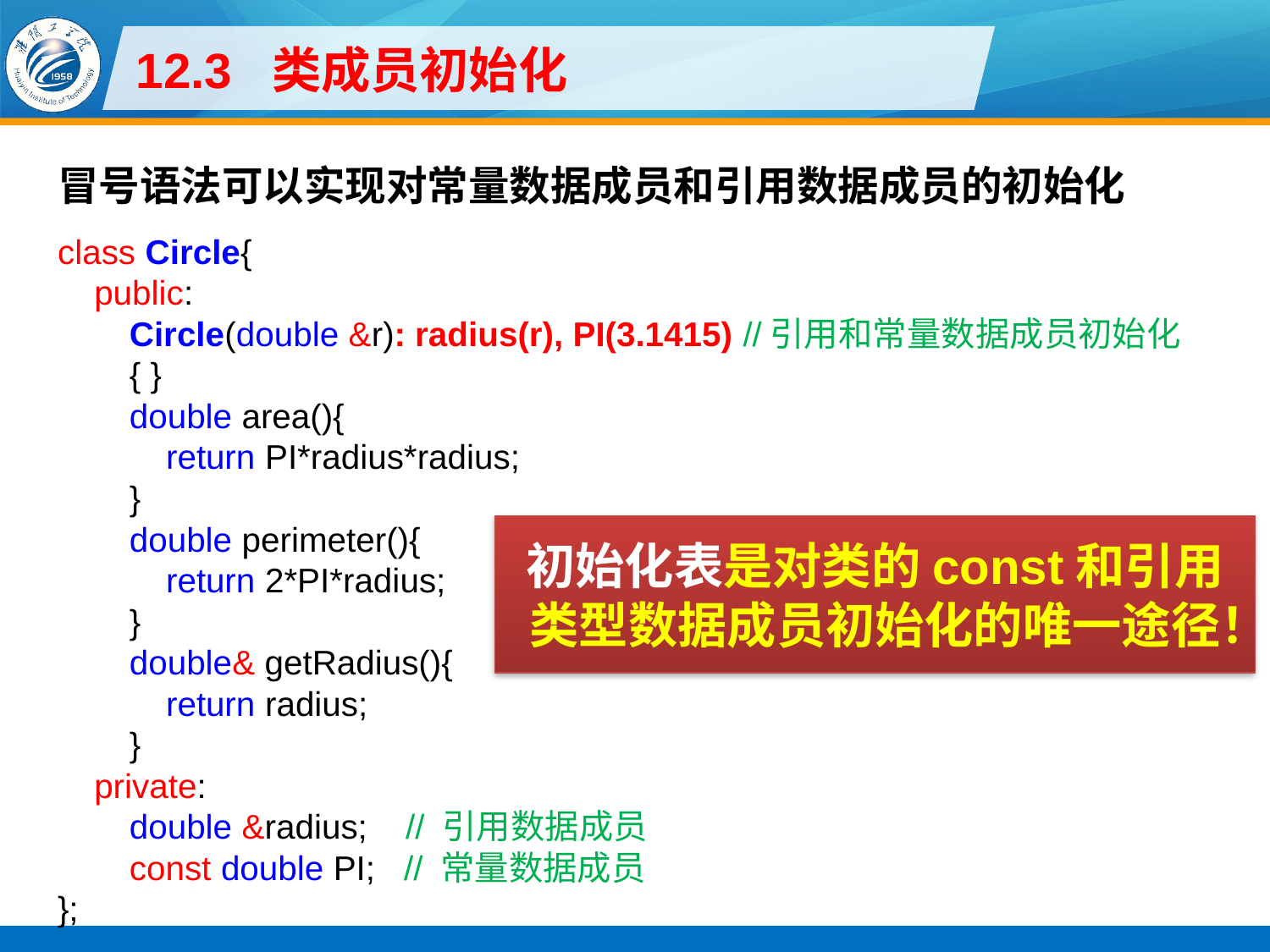

# 12.3  类成员初始化
冒号语法可以实现对常量数据成员和引用数据成员的初始化
class Circle{
public:
Circle(double &r): radius(r), PI(3.1415) //引用和常量数据成员初始化
{ }
double area(){
return PI*radius*radius;
}
double perimeter(){
return 2*PI*radius;
}
double& getRadius(){
return radius;
}
private:
double &radius;    // 引用数据成员
const double PI;   // 常量数据成员
};
初始化表是对类的const和引用类型数据成员初始化的唯一途径！